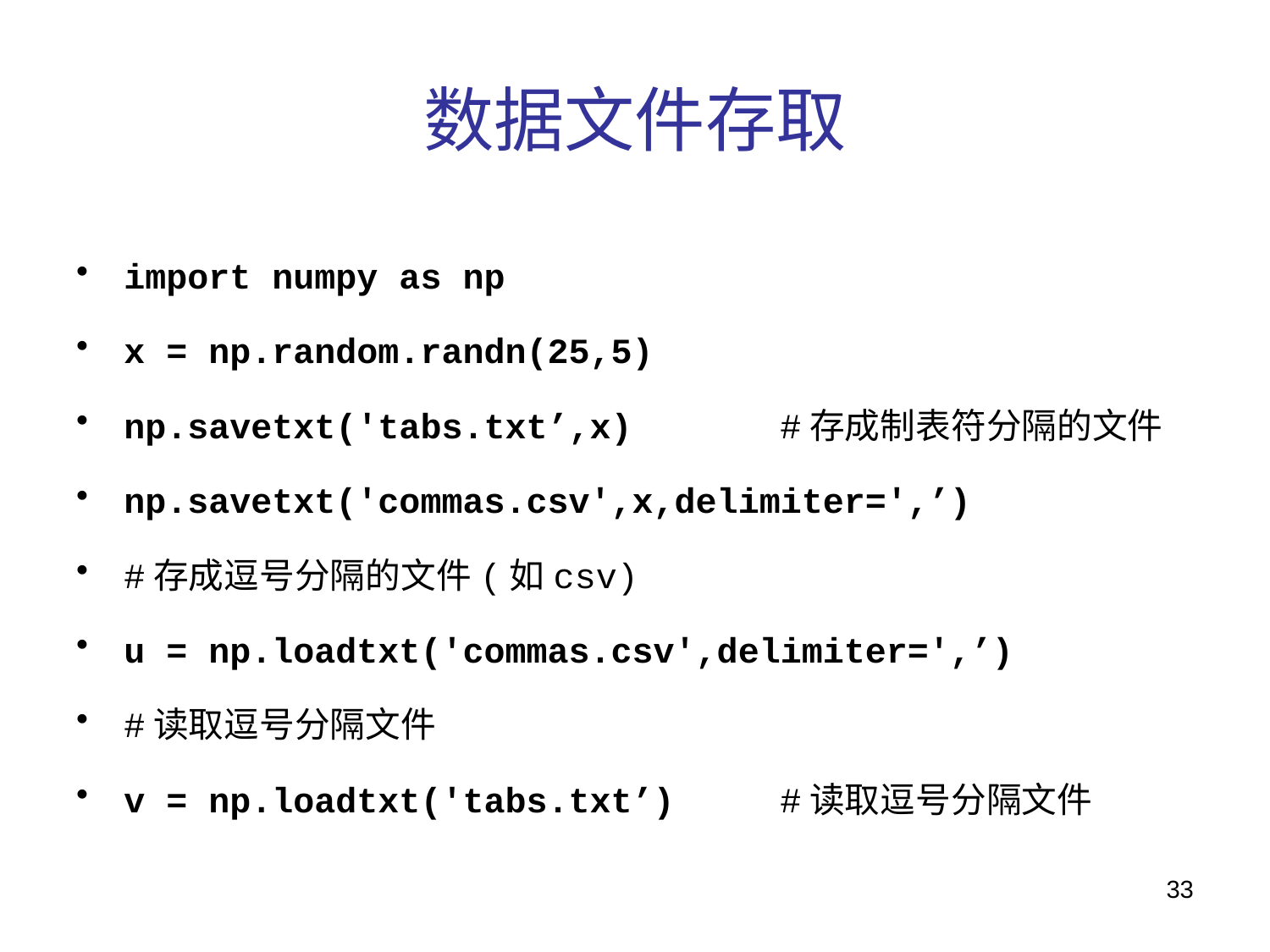

# 数据文件存取
import numpy as np
x = np.random.randn(25,5)
np.savetxt('tabs.txt’,x)       #存成制表符分隔的文件
np.savetxt('commas.csv',x,delimiter=',’)
#存成逗号分隔的文件(如csv)
u = np.loadtxt('commas.csv',delimiter=',’)
#读取逗号分隔文件
v = np.loadtxt('tabs.txt’)     #读取逗号分隔文件
33